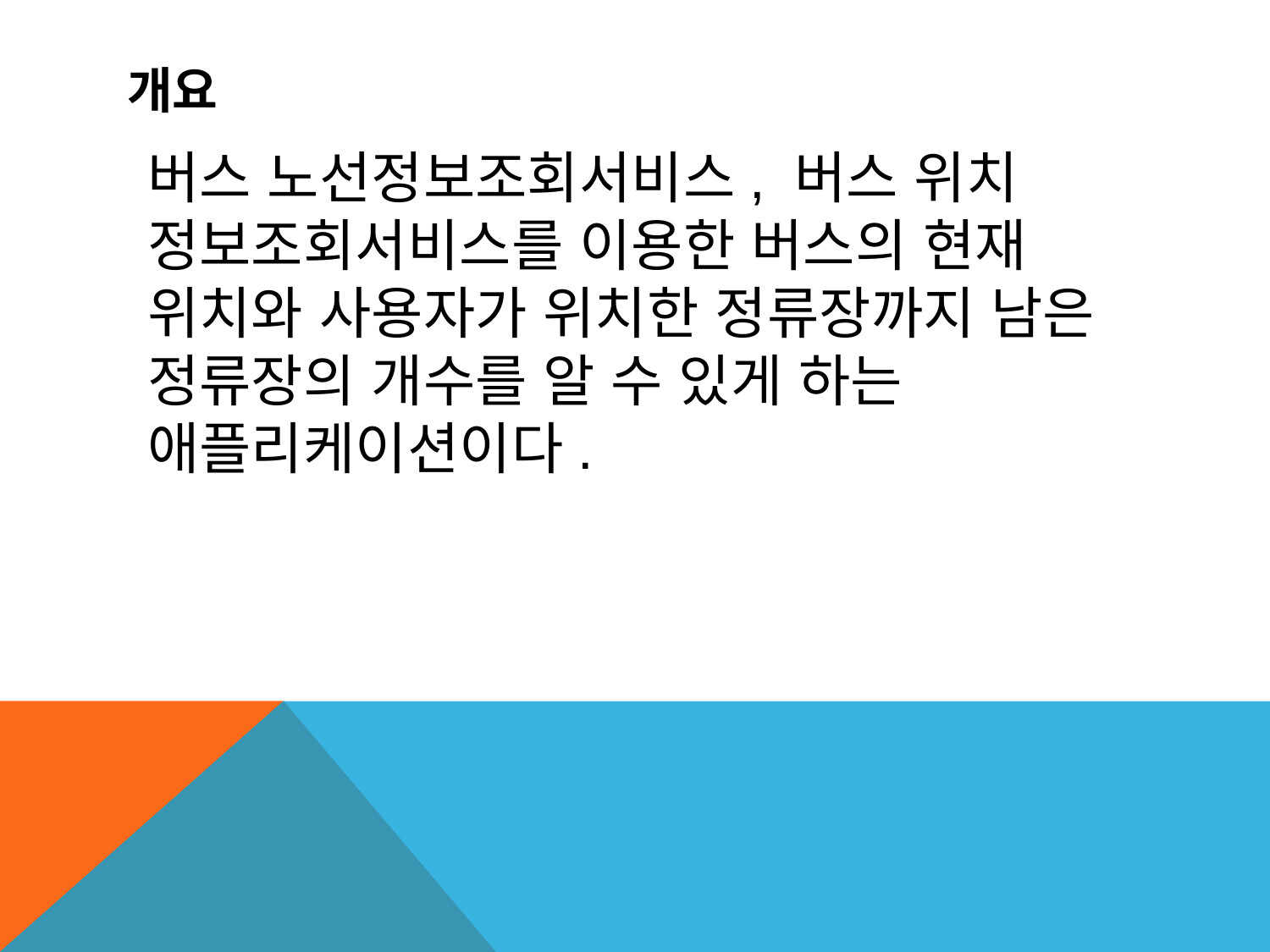

# 개요
버스 노선정보조회서비스, 버스 위치 정보조회서비스를 이용한 버스의 현재 위치와 사용자가 위치한 정류장까지 남은 정류장의 개수를 알 수 있게 하는 애플리케이션이다.